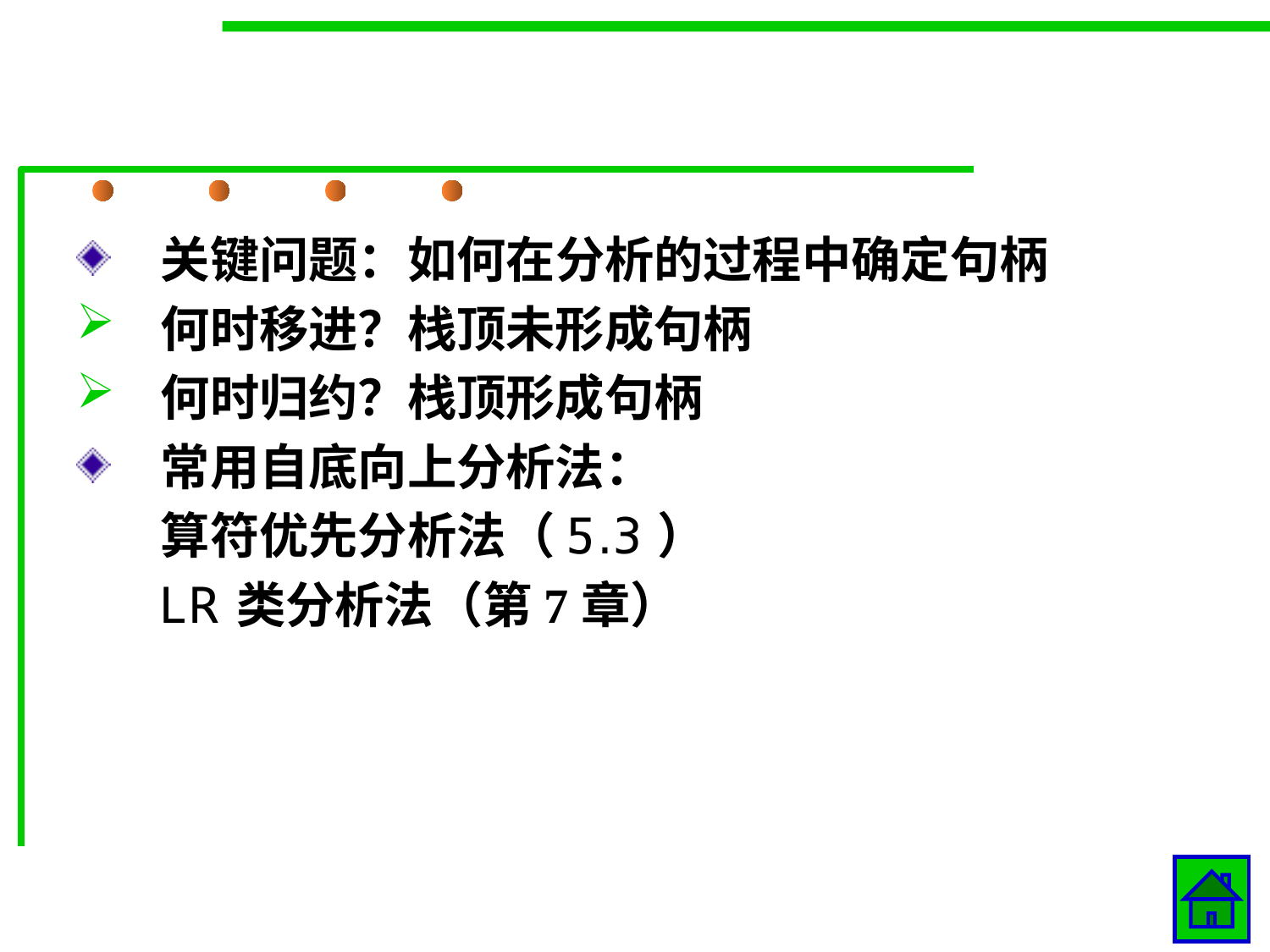

#
关键问题：如何在分析的过程中确定句柄
何时移进？栈顶未形成句柄
何时归约？栈顶形成句柄
常用自底向上分析法：
	算符优先分析法（5.3）
	LR类分析法（第7章）